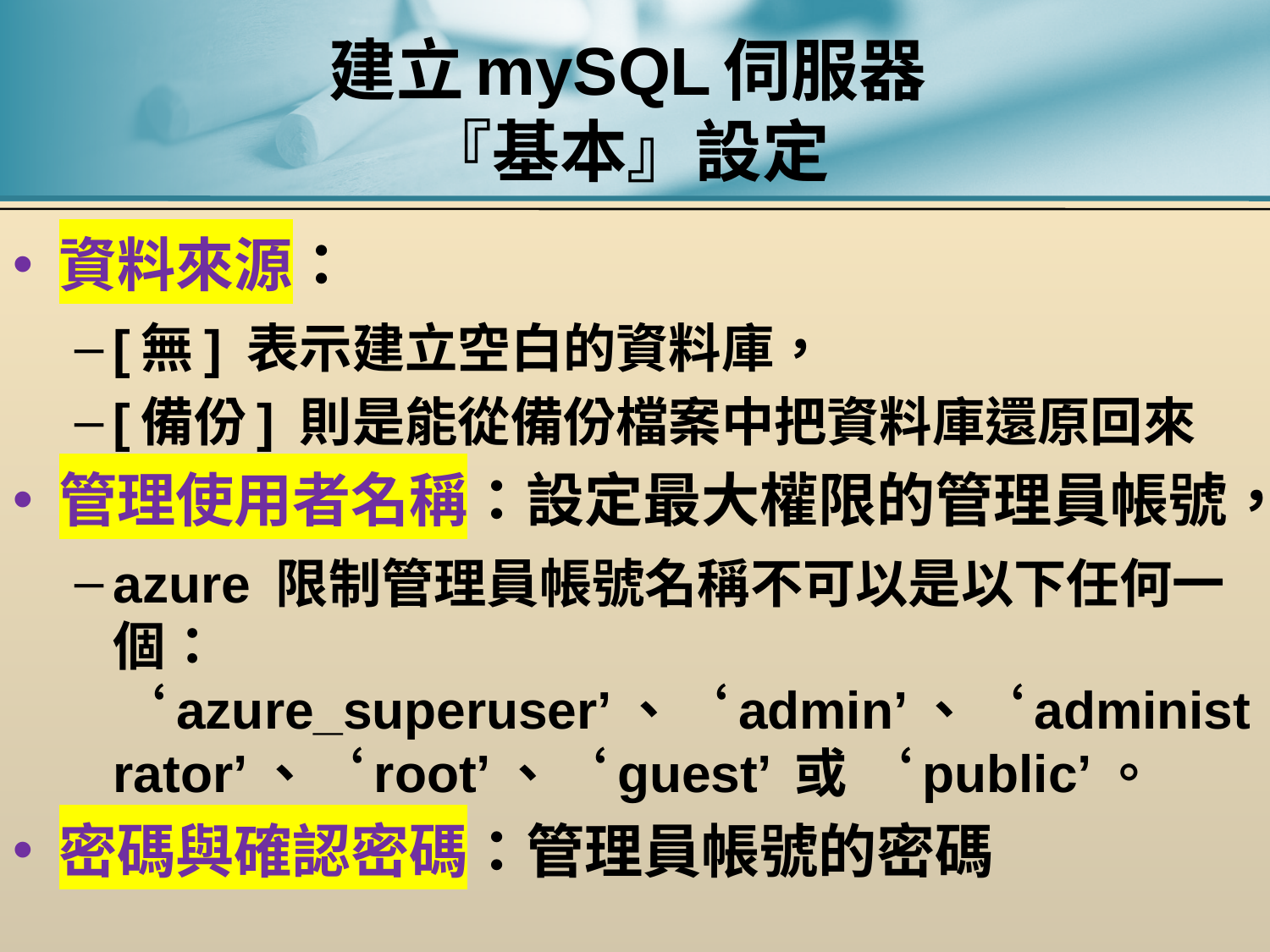

# 建立mySQL伺服器 『基本』設定
資料來源：
[無] 表示建立空白的資料庫，
[備份] 則是能從備份檔案中把資料庫還原回來
管理使用者名稱：設定最大權限的管理員帳號，
azure 限制管理員帳號名稱不可以是以下任何一個： ‘azure_superuser’、‘admin’、‘administrator’、‘root’、‘guest’ 或 ‘public’。
密碼與確認密碼：管理員帳號的密碼